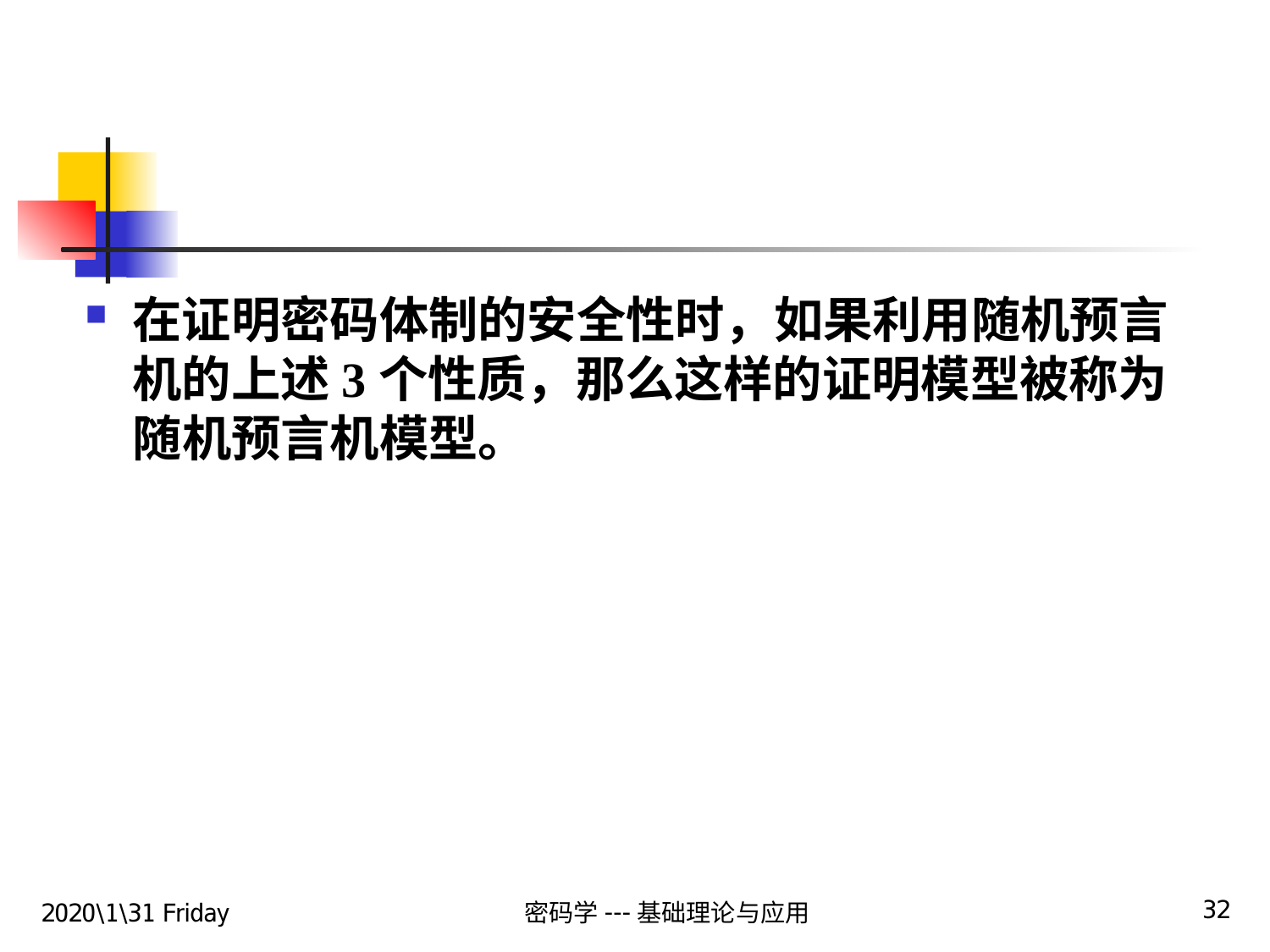

在证明密码体制的安全性时，如果利用随机预言机的上述3个性质，那么这样的证明模型被称为随机预言机模型。

32
2020\1\31 Friday
密码学---基础理论与应用